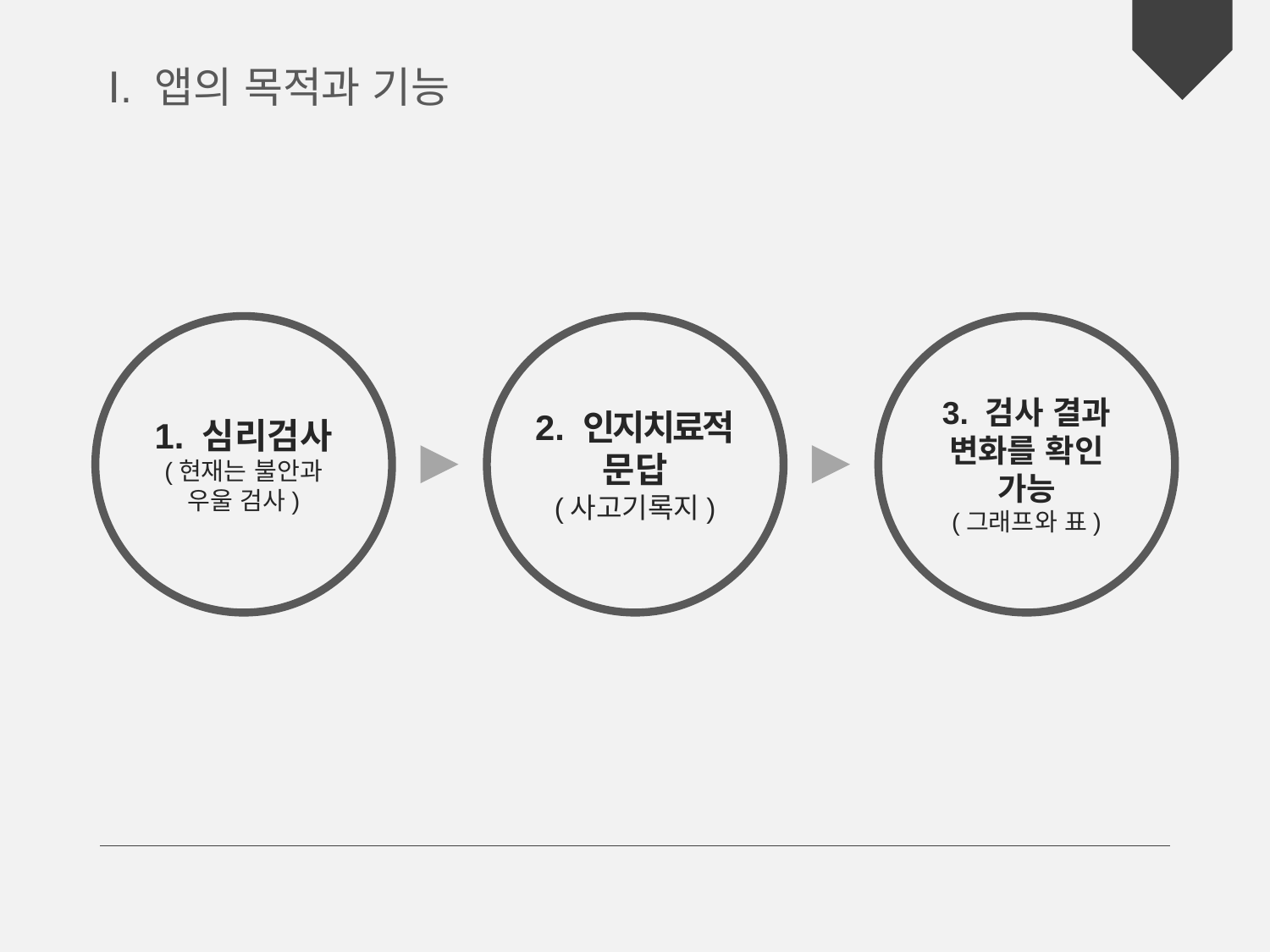

Ⅰ. 앱의 목적과 기능
1. 심리검사
(현재는 불안과 우울 검사)
2. 인지치료적 문답
(사고기록지)
3. 검사 결과 변화를 확인 가능
(그래프와 표)